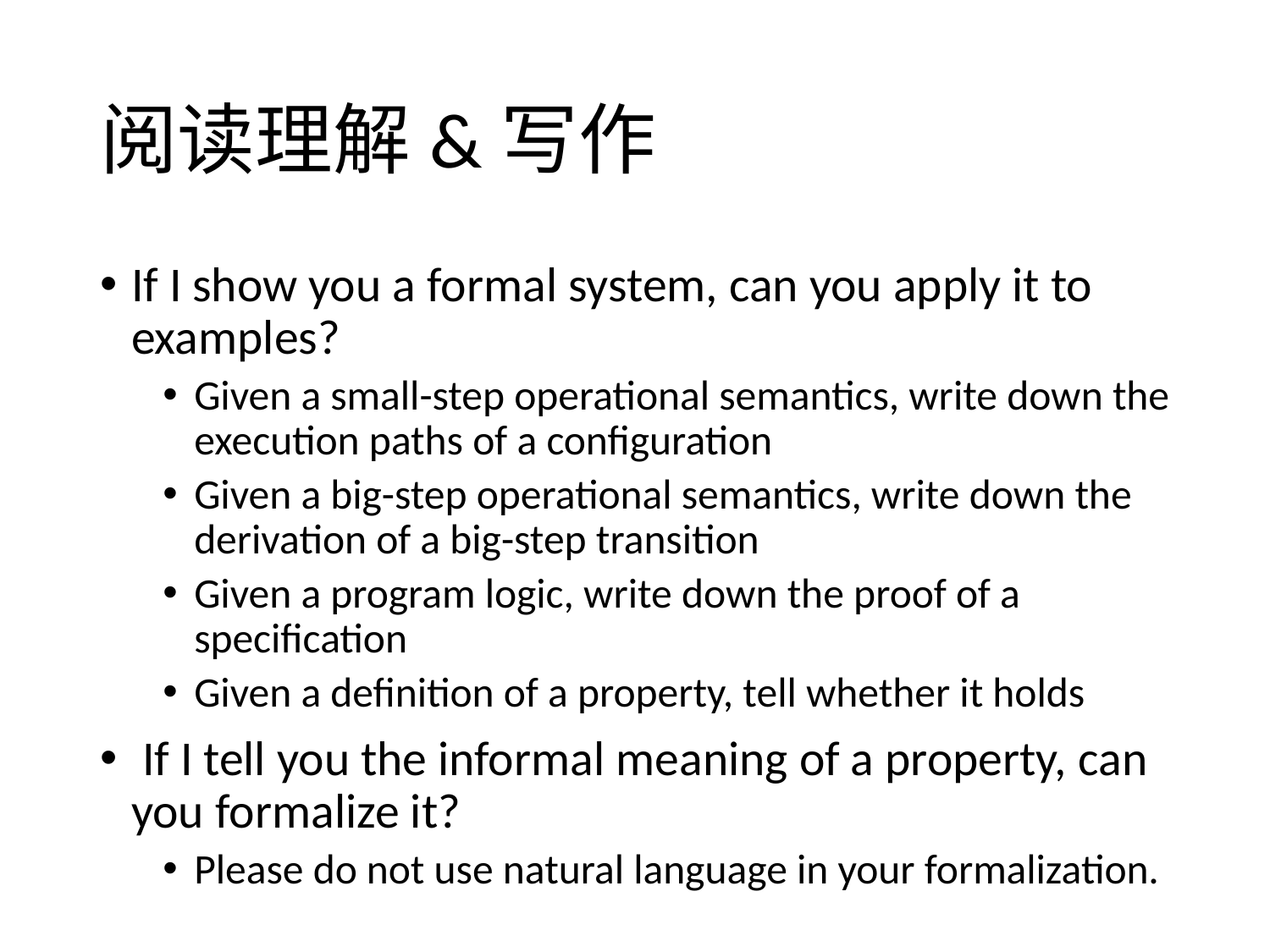

# 阅读理解&写作
If I show you a formal system, can you apply it to examples?
Given a small-step operational semantics, write down the execution paths of a configuration
Given a big-step operational semantics, write down the derivation of a big-step transition
Given a program logic, write down the proof of a specification
Given a definition of a property, tell whether it holds
 If I tell you the informal meaning of a property, can you formalize it?
Please do not use natural language in your formalization.